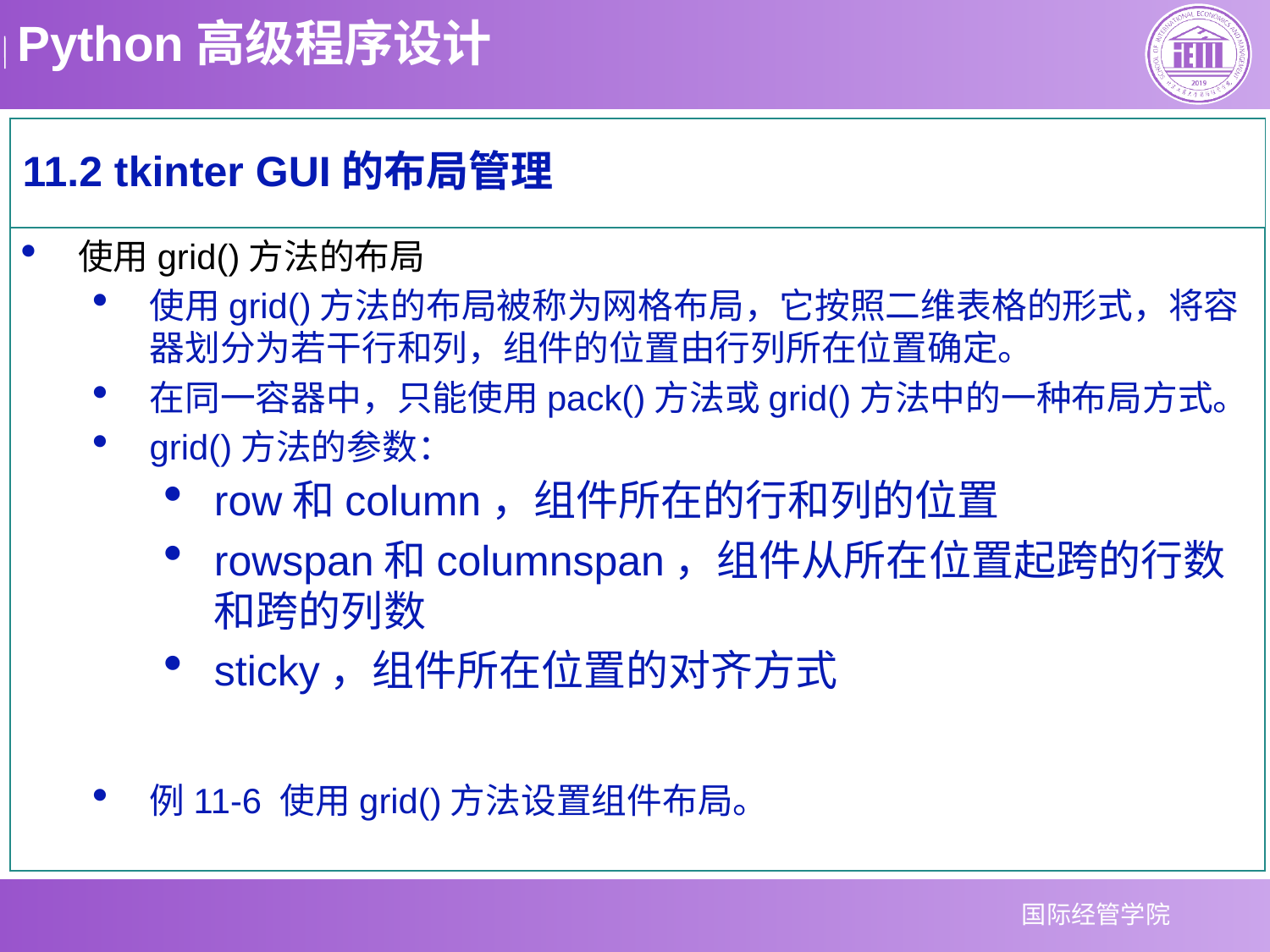

11.2 tkinter GUI的布局管理
使用grid()方法的布局
使用grid()方法的布局被称为网格布局，它按照二维表格的形式，将容器划分为若干行和列，组件的位置由行列所在位置确定。
在同一容器中，只能使用pack()方法或grid()方法中的一种布局方式。
grid()方法的参数：
row和column，组件所在的行和列的位置
rowspan和columnspan，组件从所在位置起跨的行数和跨的列数
sticky，组件所在位置的对齐方式

例11-6 使用grid()方法设置组件布局。